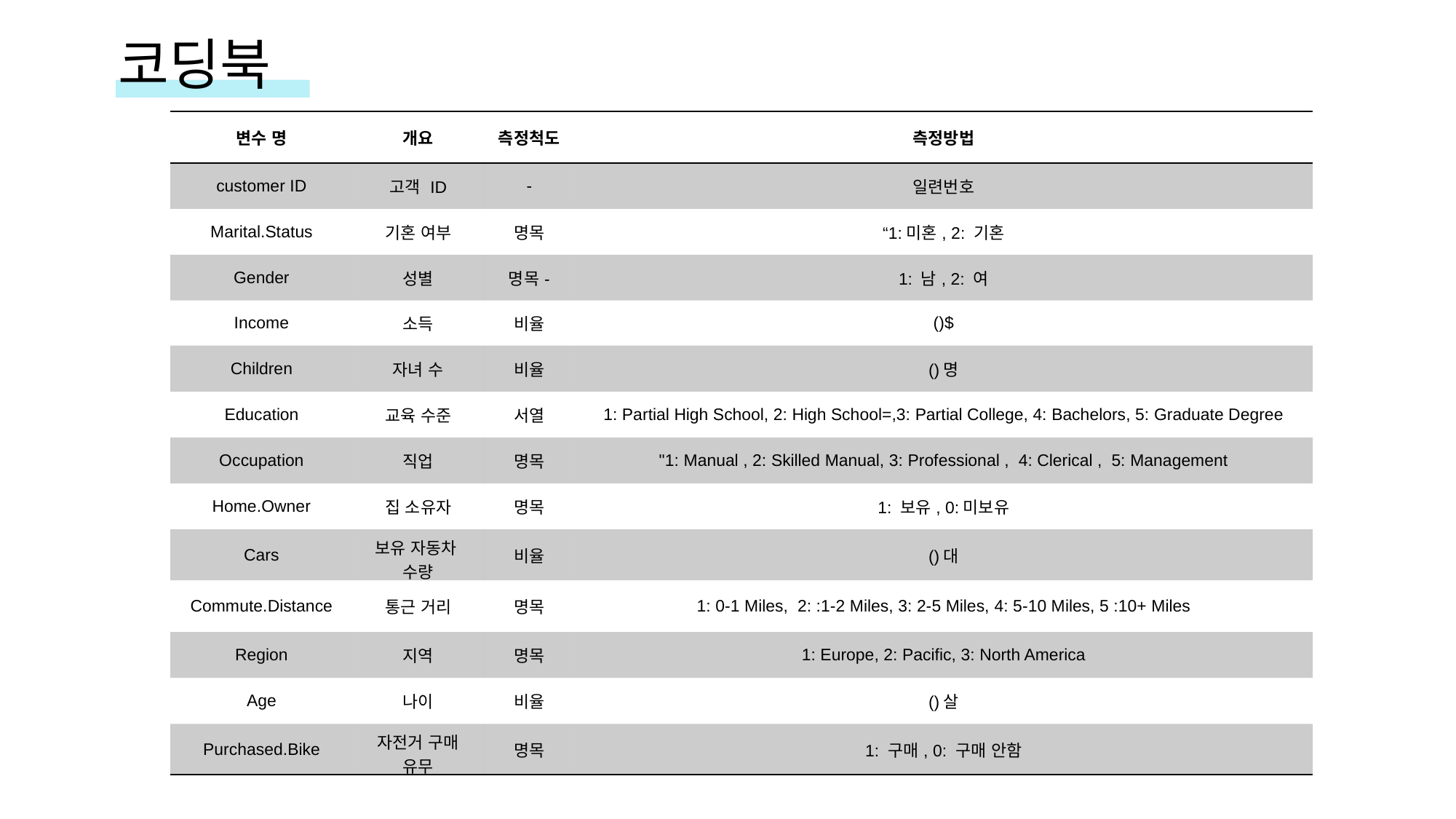

코딩북

| 변수 명 | 개요 | 측정척도 | 측정방법 |
| --- | --- | --- | --- |
| customer ID | 고객 ID | - | 일련번호 |
| Marital.Status | 기혼 여부 | 명목 | “1:미혼, 2: 기혼 |
| Gender | 성별 | 명목- | 1: 남, 2: 여 |
| Income | 소득 | 비율 | ()$ |
| Children | 자녀 수 | 비율 | ()명 |
| Education | 교육 수준 | 서열 | 1: Partial High School, 2: High School=,3: Partial College, 4: Bachelors, 5: Graduate Degree |
| Occupation | 직업 | 명목 | "1: Manual , 2: Skilled Manual, 3: Professional , 4: Clerical , 5: Management |
| Home.Owner | 집 소유자 | 명목 | 1: 보유, 0:미보유 |
| Cars | 보유 자동차 수량 | 비율 | ()대 |
| Commute.Distance | 통근 거리 | 명목 | 1: 0-1 Miles, 2: :1-2 Miles, 3: 2-5 Miles, 4: 5-10 Miles, 5 :10+ Miles |
| Region | 지역 | 명목 | 1: Europe, 2: Pacific, 3: North America |
| Age | 나이 | 비율 | ()살 |
| Purchased.Bike | 자전거 구매 유무 | 명목 | 1: 구매, 0: 구매 안함 |